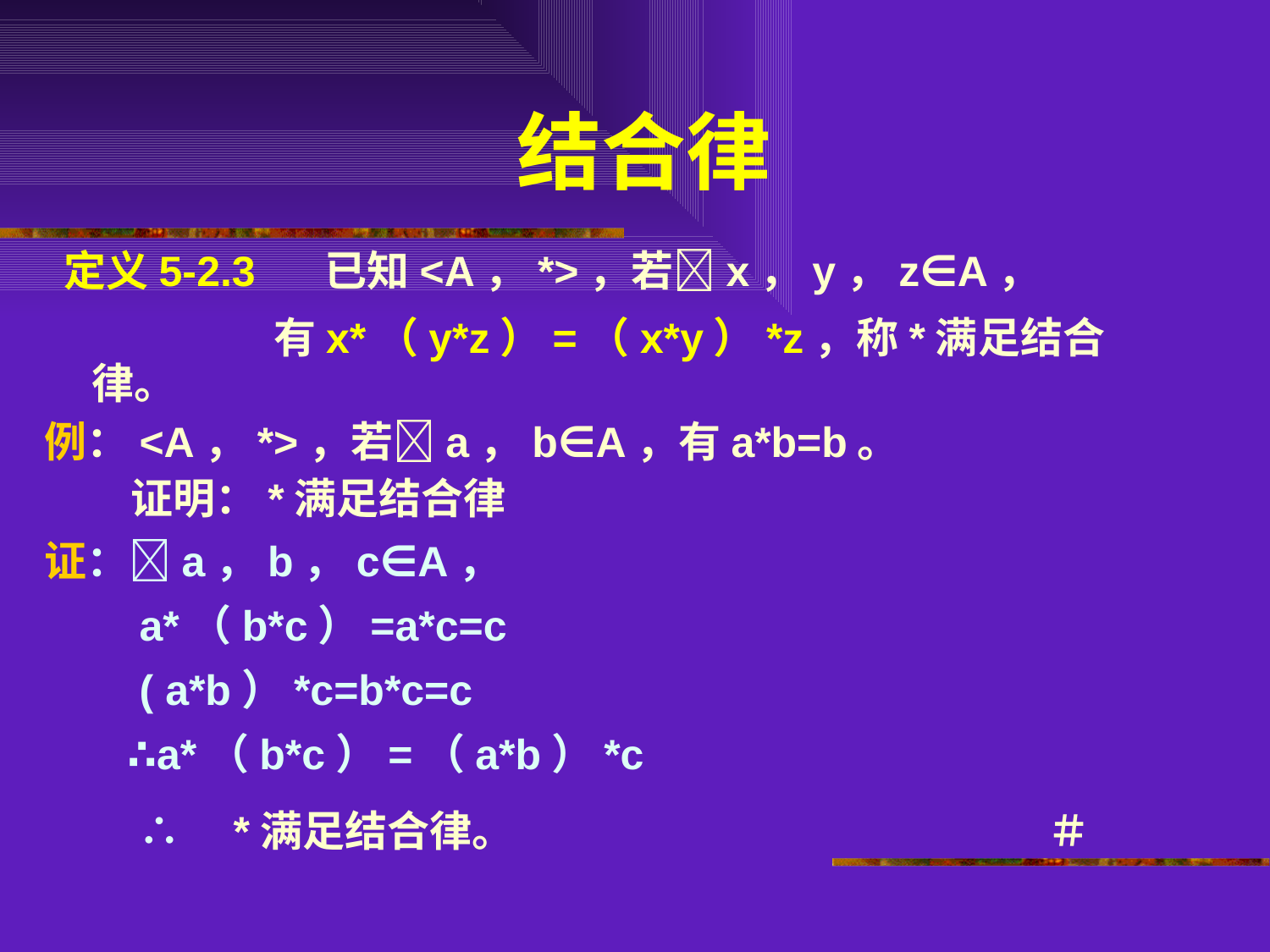

# 结合律
 定义5-2.3     已知<A，*>，若∀x，y，z∈A，
                       有x*（y*z）=（x*y）*z，称*满足结合律。
例：<A，*>，若∀a，b∈A，有a*b=b。
        证明：*满足结合律
证：∀a，b，c∈A，
        a*（b*c）=a*c=c
        ( a*b）*c=b*c=c
       ∴a*（b*c）=（a*b）*c
　　 ∴　*满足结合律。                                                        ＃